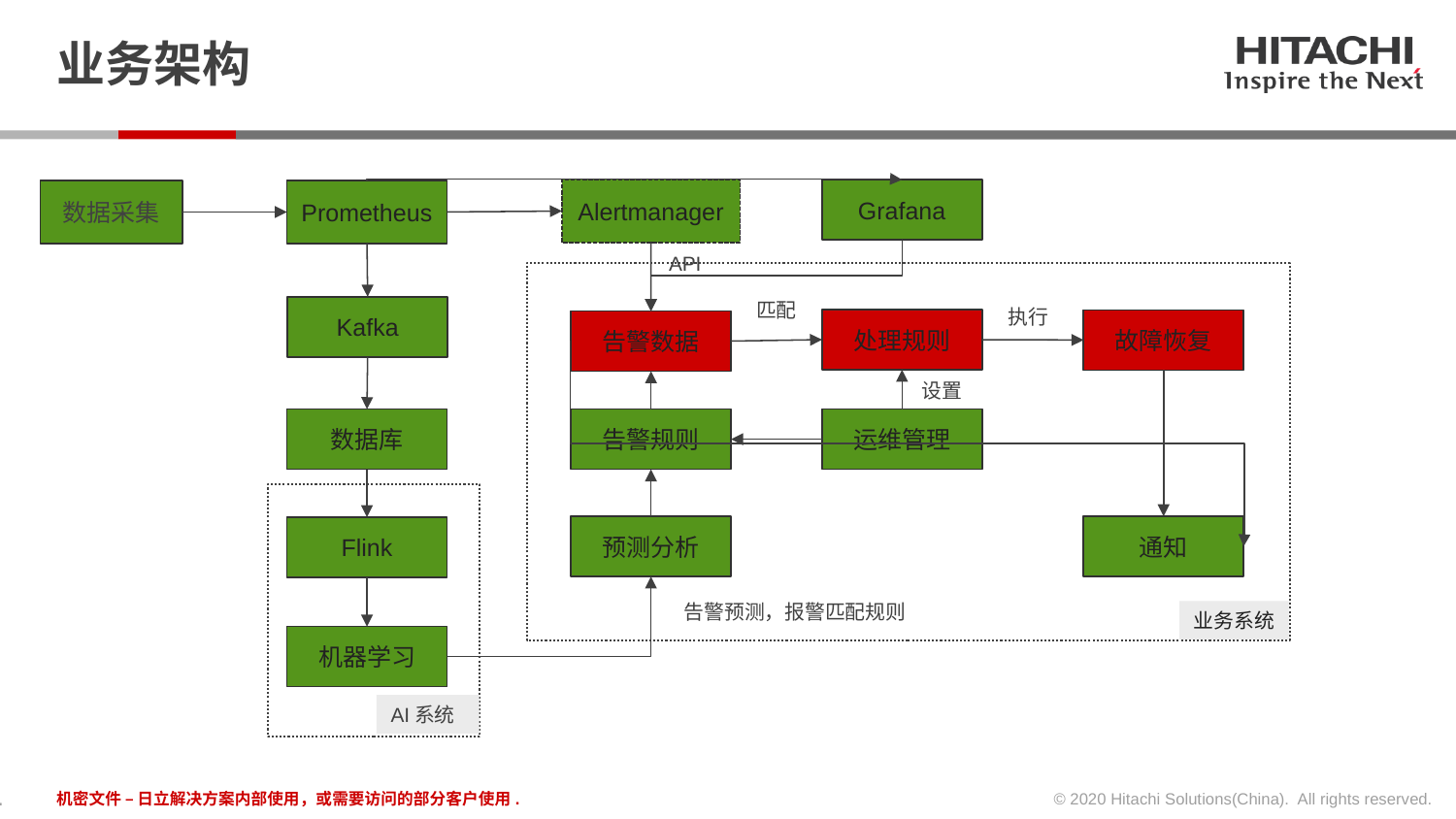

# 业务架构
Alertmanager
Grafana
数据采集
Prometheus
API

匹配
Kafka
执行
处理规则
故障恢复
告警数据
设置
数据库
告警规则
运维管理

预测分析
通知
Flink
告警预测，报警匹配规则
业务系统
机器学习
AI系统